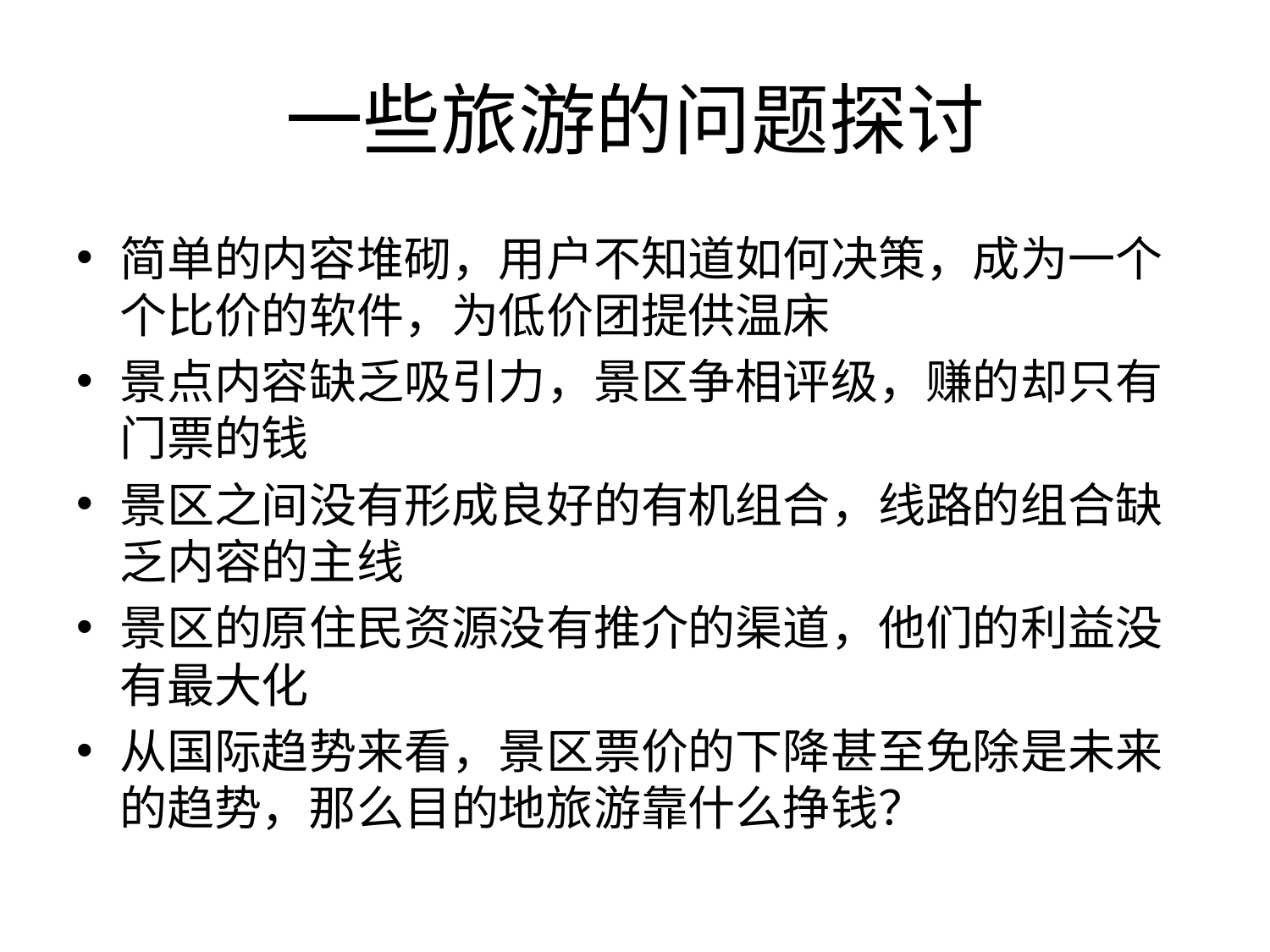

# 一些旅游的问题探讨
简单的内容堆砌，用户不知道如何决策，成为一个个比价的软件，为低价团提供温床
景点内容缺乏吸引力，景区争相评级，赚的却只有门票的钱
景区之间没有形成良好的有机组合，线路的组合缺乏内容的主线
景区的原住民资源没有推介的渠道，他们的利益没有最大化
从国际趋势来看，景区票价的下降甚至免除是未来的趋势，那么目的地旅游靠什么挣钱？